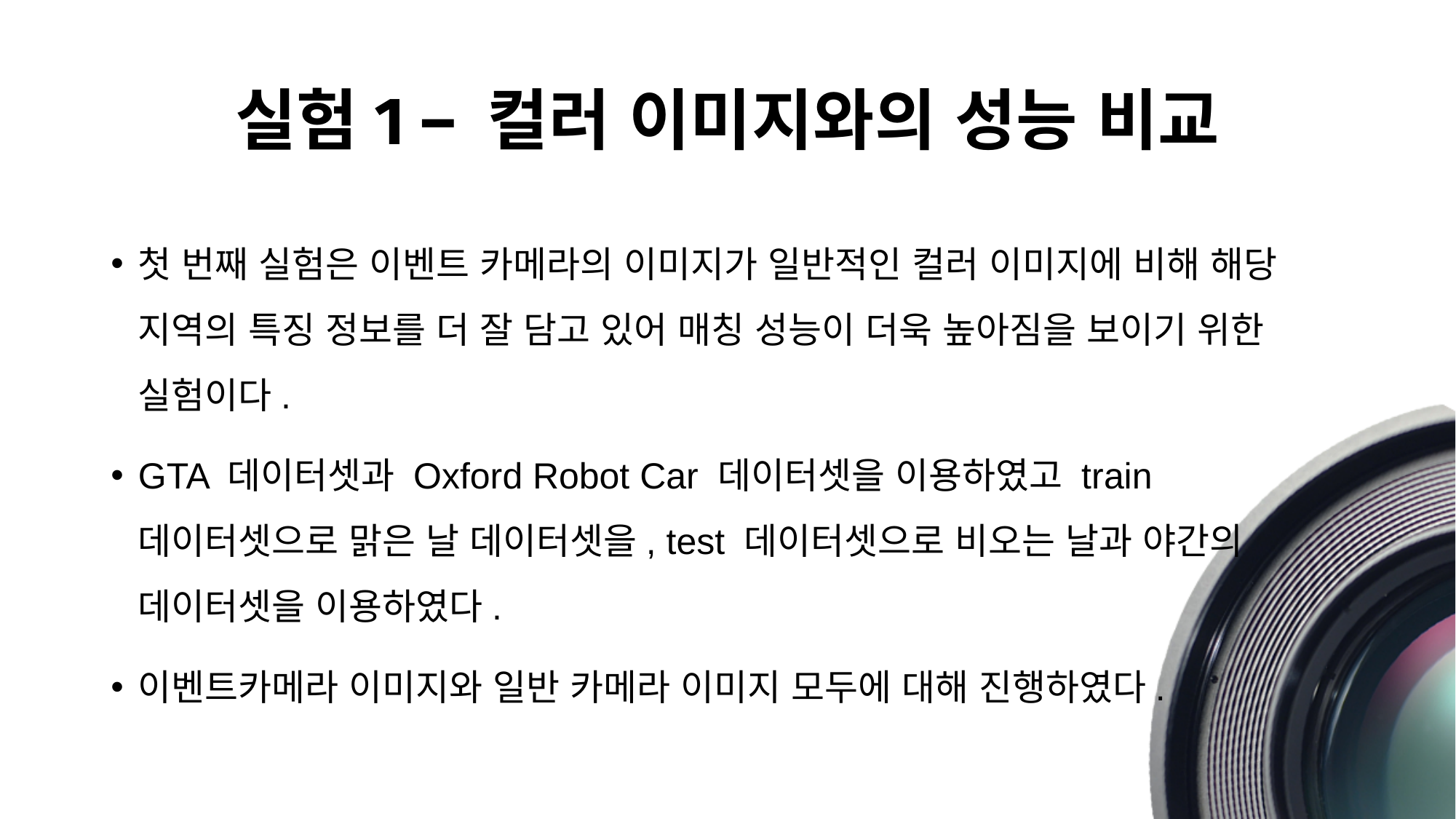

# 실험1 – 컬러 이미지와의 성능 비교
첫 번째 실험은 이벤트 카메라의 이미지가 일반적인 컬러 이미지에 비해 해당 지역의 특징 정보를 더 잘 담고 있어 매칭 성능이 더욱 높아짐을 보이기 위한 실험이다.
GTA 데이터셋과 Oxford Robot Car 데이터셋을 이용하였고 train 데이터셋으로 맑은 날 데이터셋을, test 데이터셋으로 비오는 날과 야간의 데이터셋을 이용하였다.
이벤트카메라 이미지와 일반 카메라 이미지 모두에 대해 진행하였다.